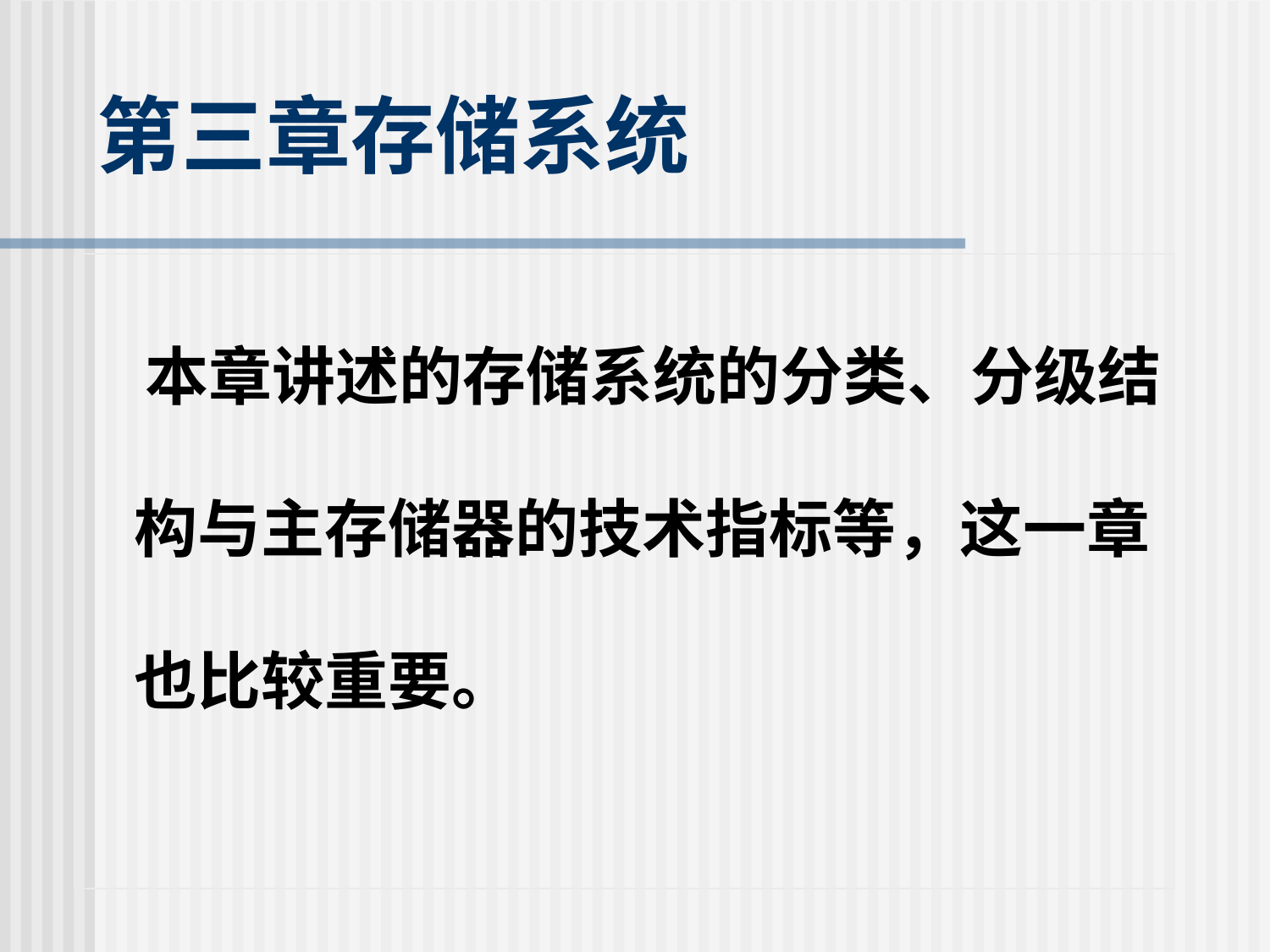

# 第三章存储系统
   本章讲述的存储系统的分类、分级结构与主存储器的技术指标等，这一章也比较重要。